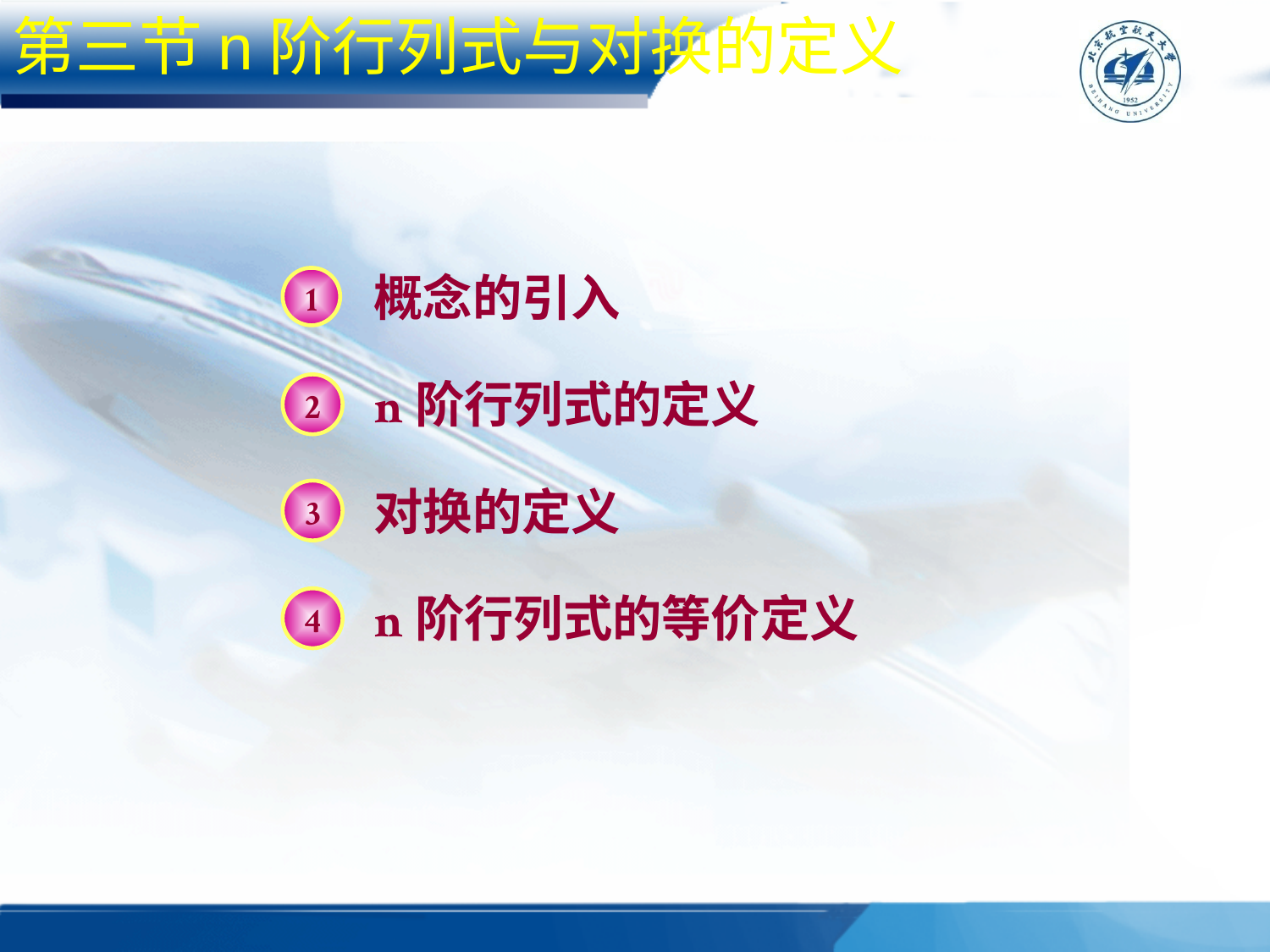

第三节n阶行列式与对换的定义
概念的引入
1
n阶行列式的定义
2
对换的定义
3
n阶行列式的等价定义
4